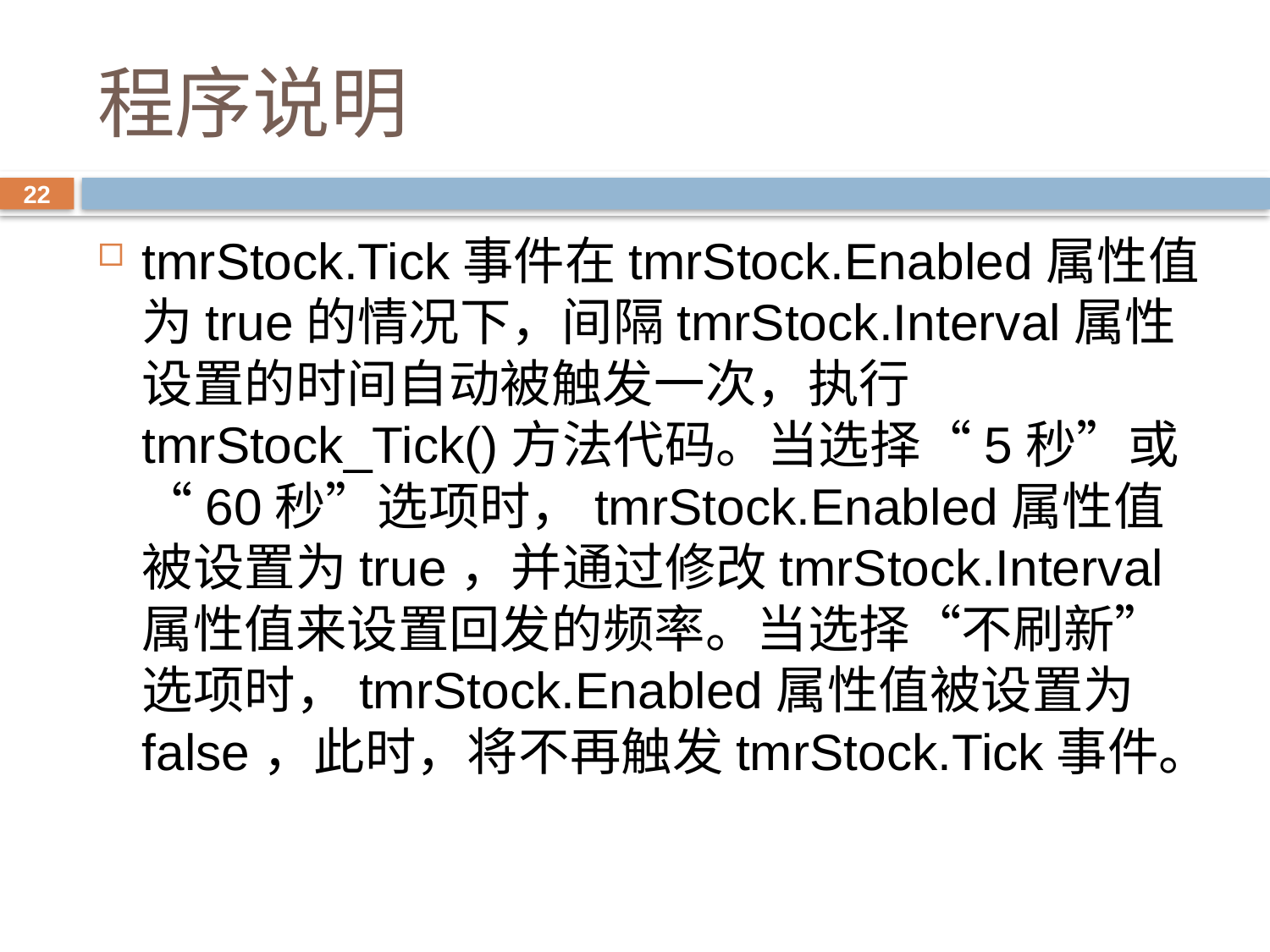

# 程序说明
22
tmrStock.Tick事件在tmrStock.Enabled属性值为true的情况下，间隔tmrStock.Interval属性设置的时间自动被触发一次，执行tmrStock_Tick()方法代码。当选择“5秒”或“60秒”选项时，tmrStock.Enabled属性值被设置为true，并通过修改tmrStock.Interval属性值来设置回发的频率。当选择“不刷新”选项时，tmrStock.Enabled属性值被设置为false，此时，将不再触发tmrStock.Tick事件。